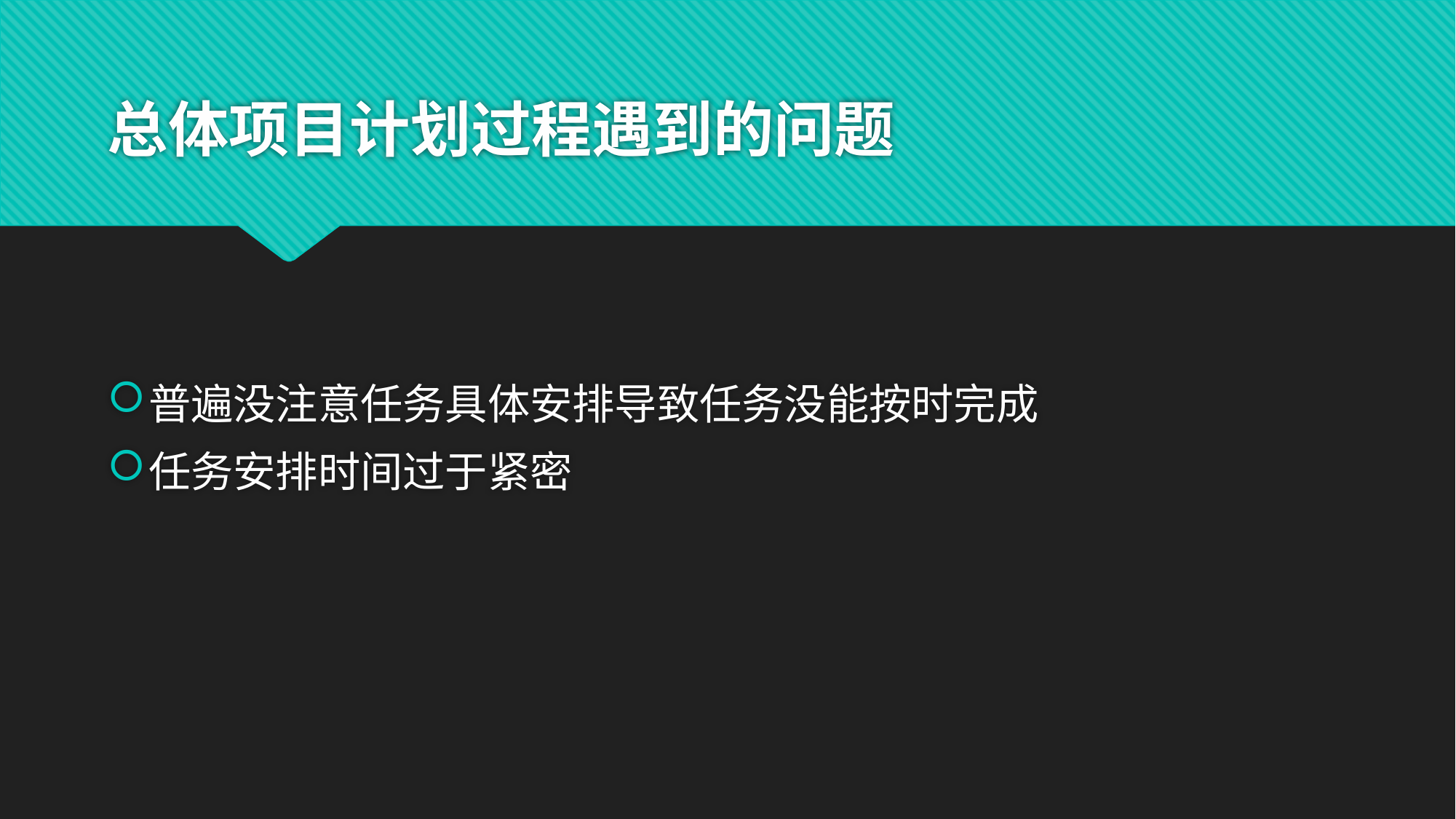

# 总体项目计划过程遇到的问题
普遍没注意任务具体安排导致任务没能按时完成
任务安排时间过于紧密